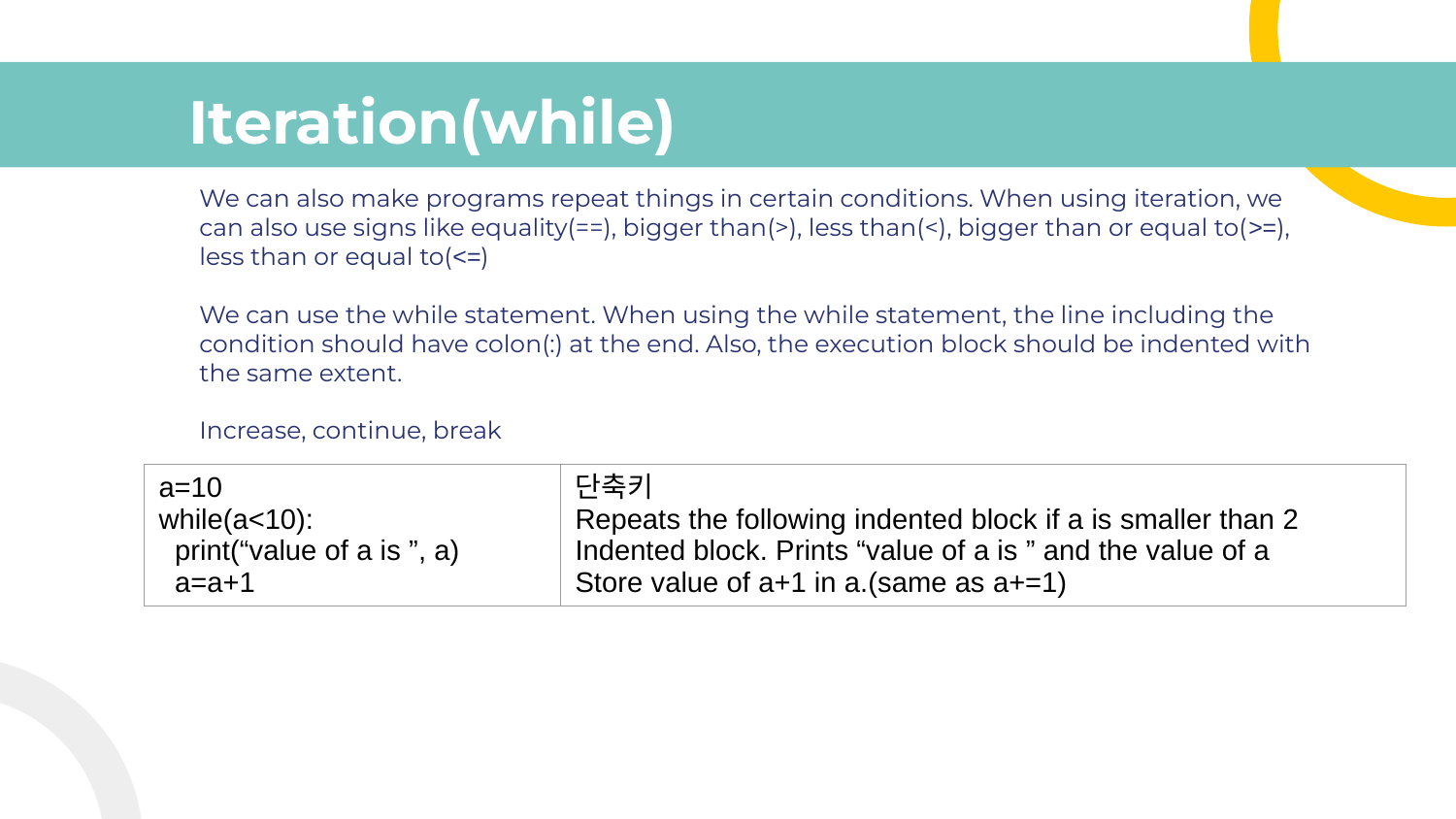

# Iteration(while)
We can also make programs repeat things in certain conditions. When using iteration, we can also use signs like equality(==), bigger than(>), less than(<), bigger than or equal to(>=), less than or equal to(<=)

We can use the while statement. When using the while statement, the line including the condition should have colon(:) at the end. Also, the execution block should be indented with the same extent.

Increase, continue, break
| a=10 while(a<10): print(“value of a is ”, a) a=a+1 | 단축키 Repeats the following indented block if a is smaller than 2 Indented block. Prints “value of a is ” and the value of a Store value of a+1 in a.(same as a+=1) |
| --- | --- |